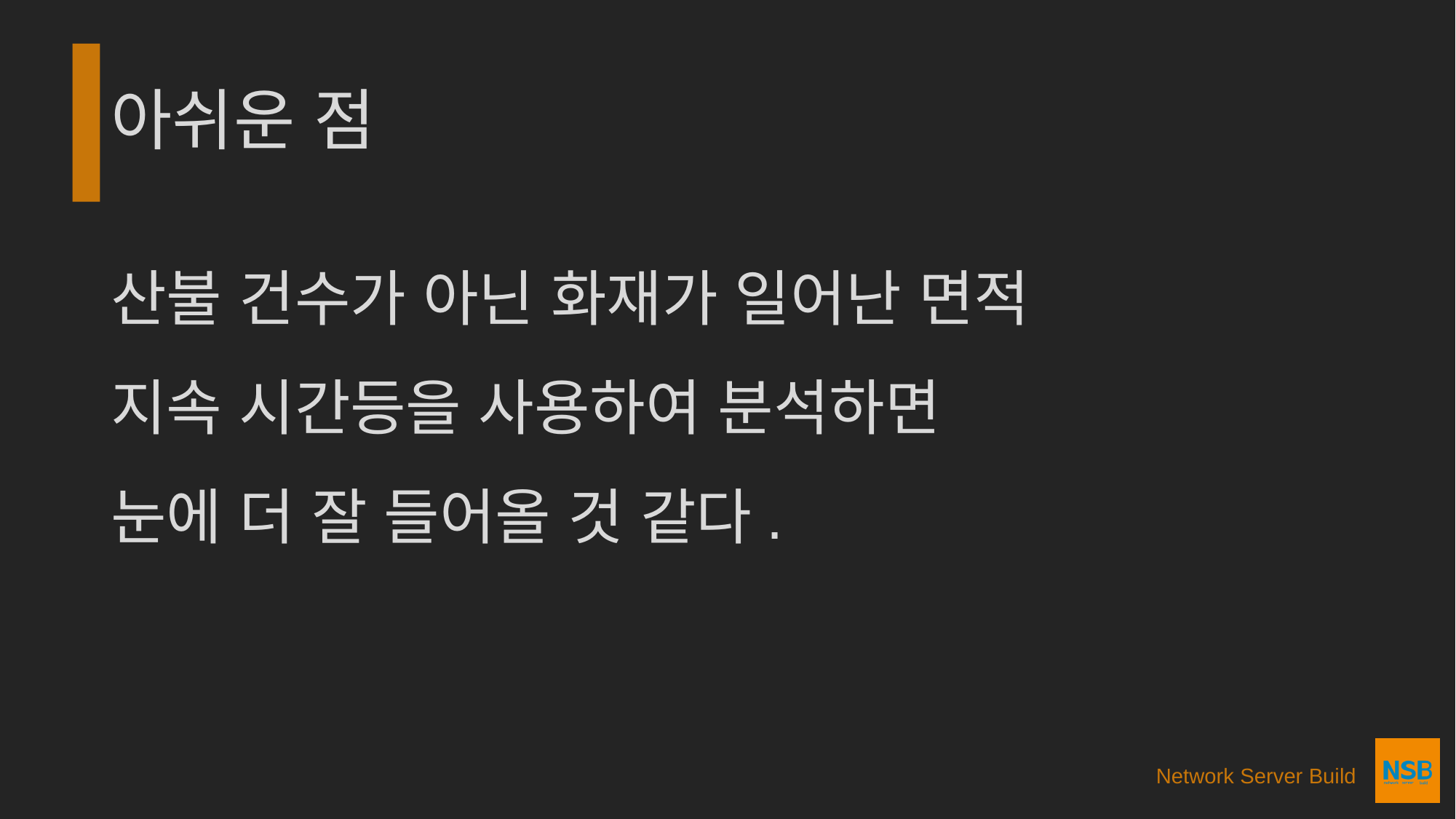

# 아쉬운 점
산불 건수가 아닌 화재가 일어난 면적
지속 시간등을 사용하여 분석하면
눈에 더 잘 들어올 것 같다.